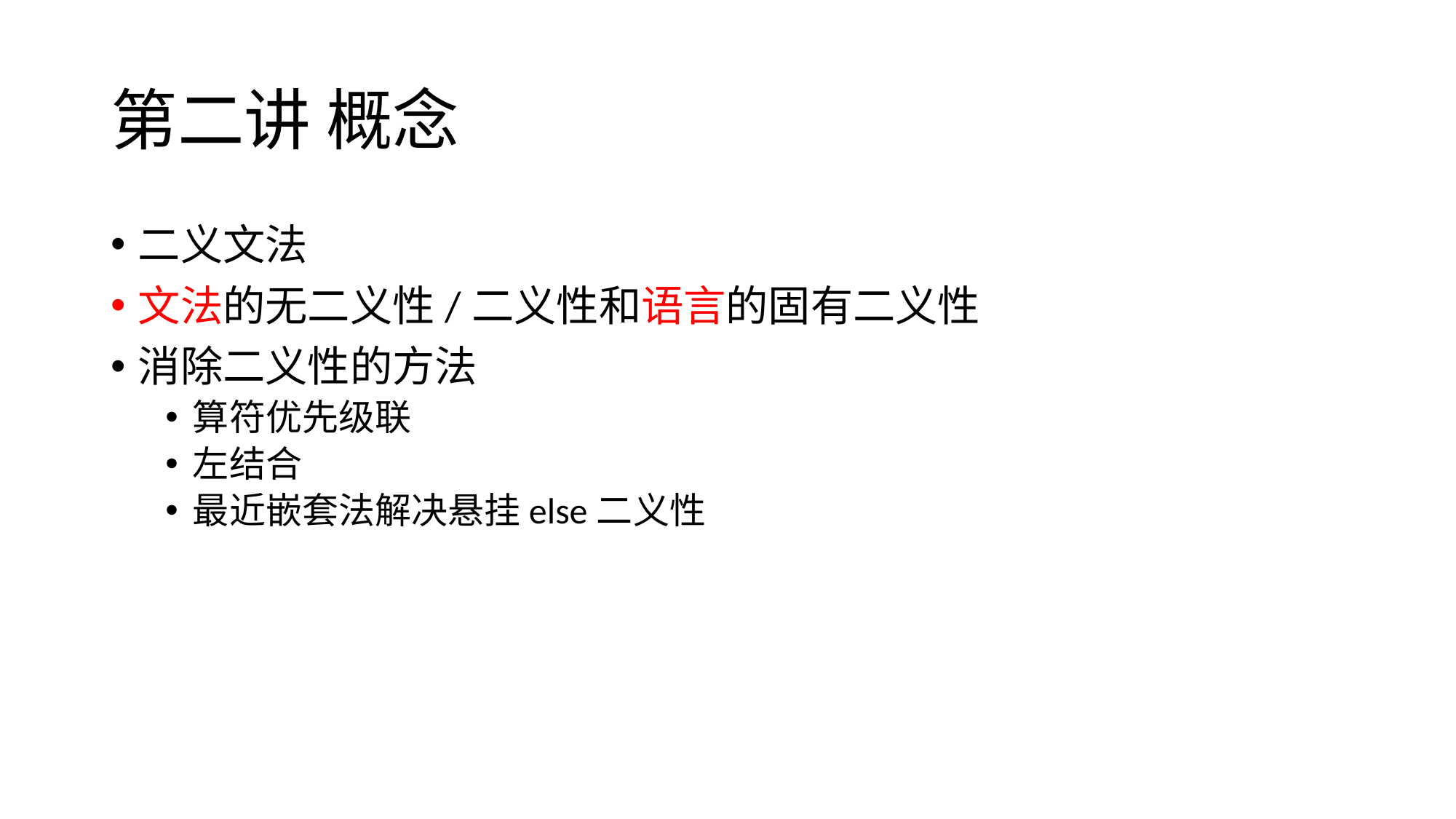

# 第二讲 概念
二义文法
文法的无二义性/二义性和语言的固有二义性
消除二义性的方法
算符优先级联
左结合
最近嵌套法解决悬挂else二义性